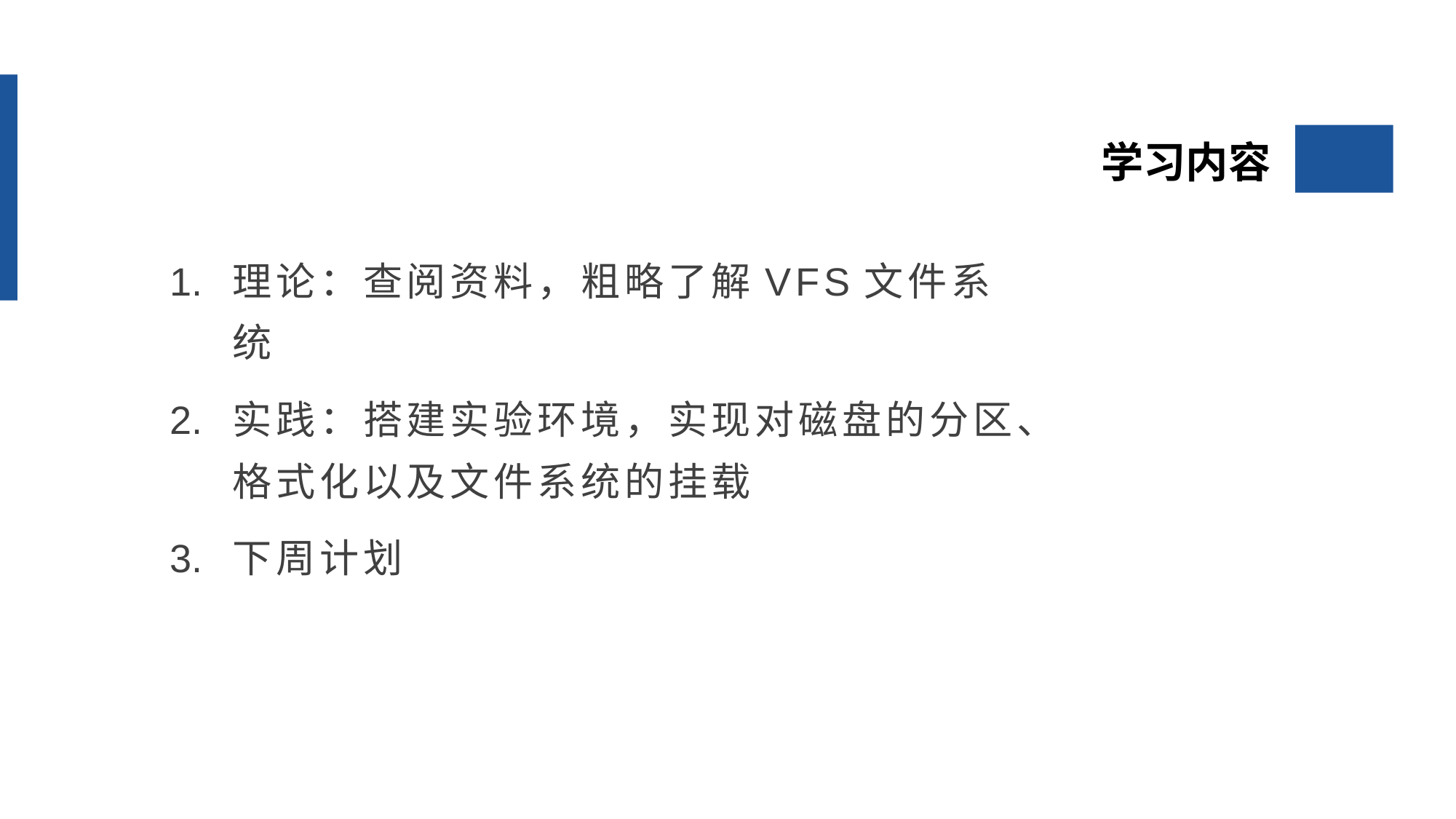

学习内容
理论：查阅资料，粗略了解VFS文件系统
实践：搭建实验环境，实现对磁盘的分区、格式化以及文件系统的挂载
下周计划